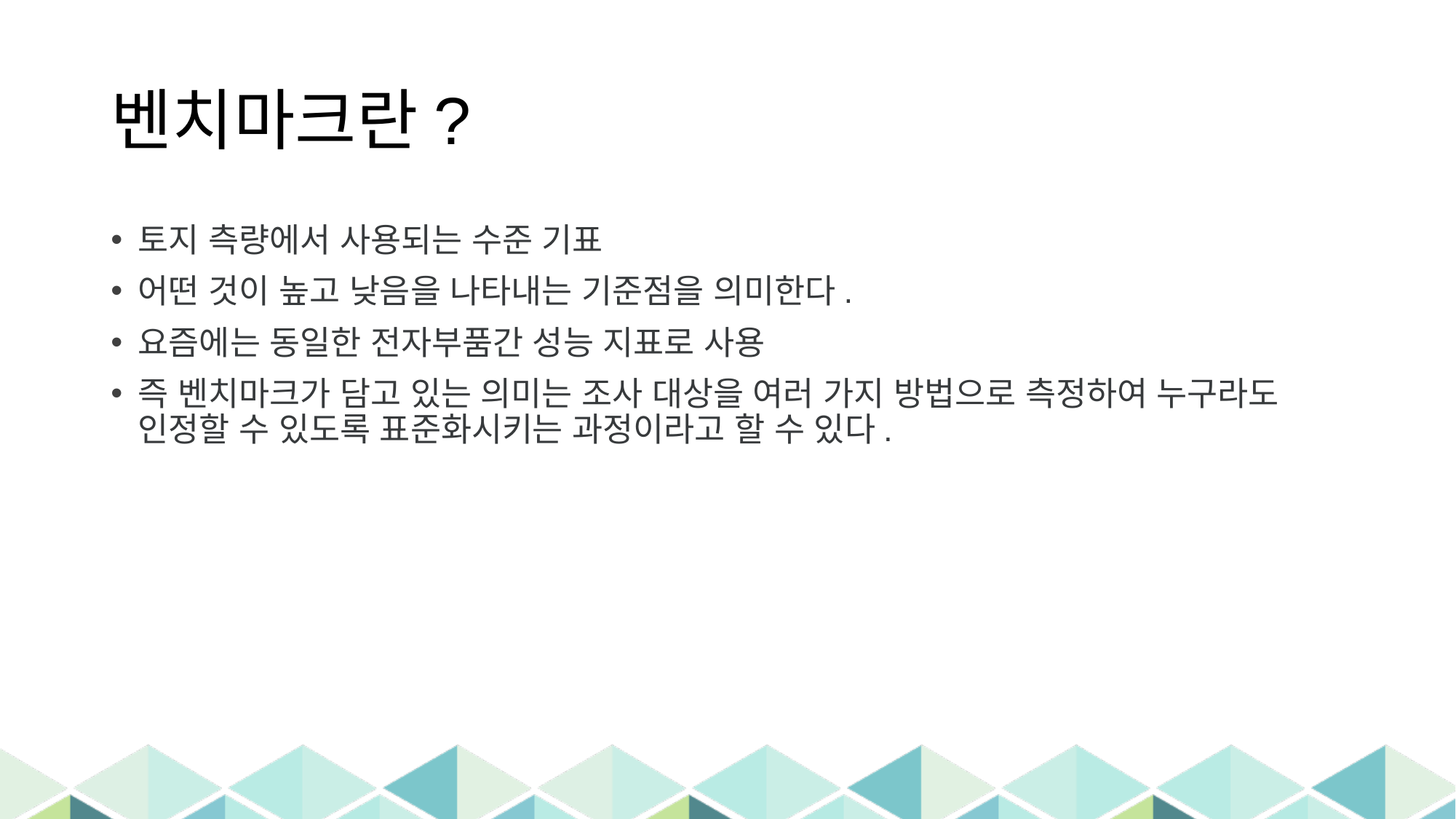

# 벤치마크란?
토지 측량에서 사용되는 수준 기표
어떤 것이 높고 낮음을 나타내는 기준점을 의미한다.
요즘에는 동일한 전자부품간 성능 지표로 사용
즉 벤치마크가 담고 있는 의미는 조사 대상을 여러 가지 방법으로 측정하여 누구라도 인정할 수 있도록 표준화시키는 과정이라고 할 수 있다.